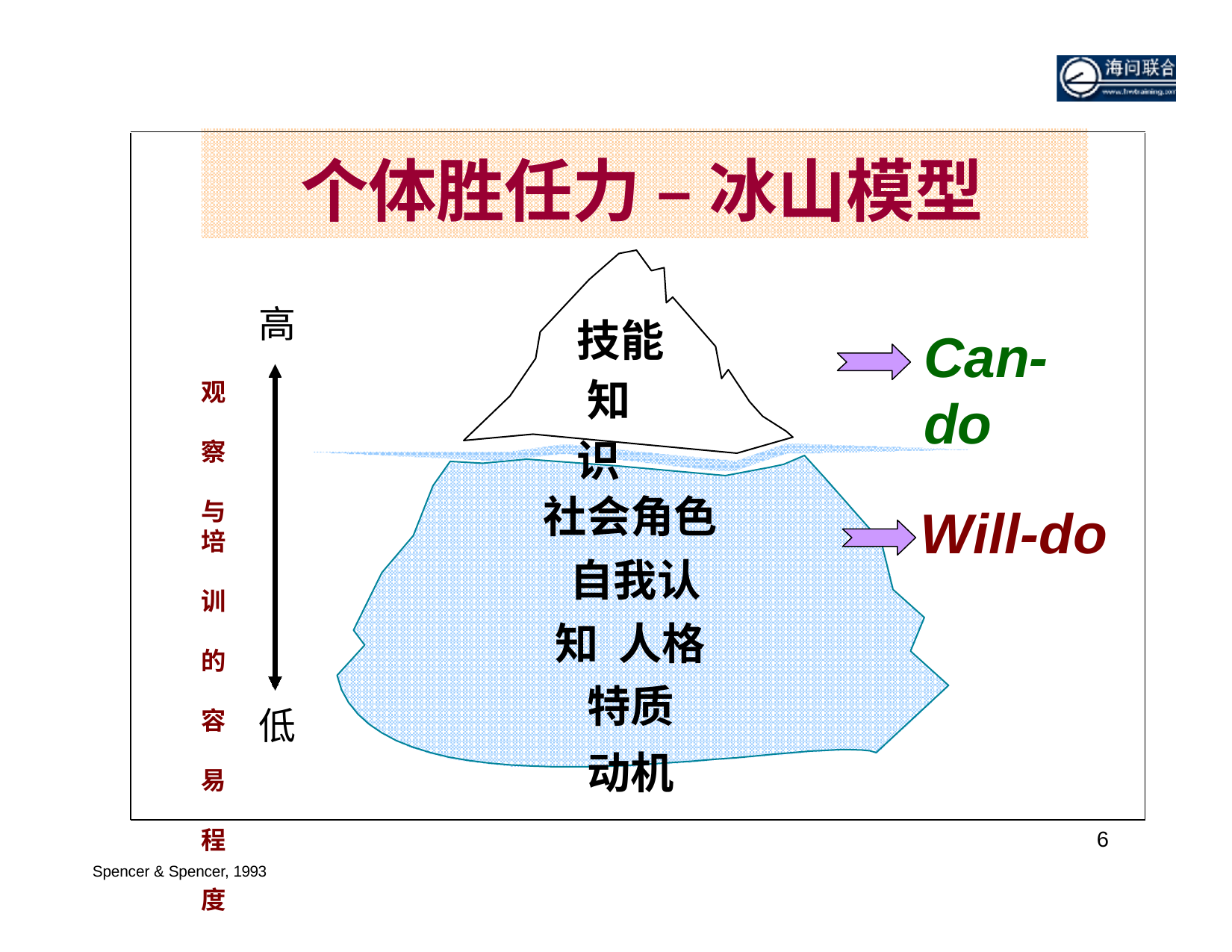

# 个体胜任力 – 冰山模型

高
技能  知识
Can-do

观  察  与
培  训  的  容  易  程  度

社会角色  自我认知  人格特质
动机
Will-do

低

6
Spencer & Spencer, 1993